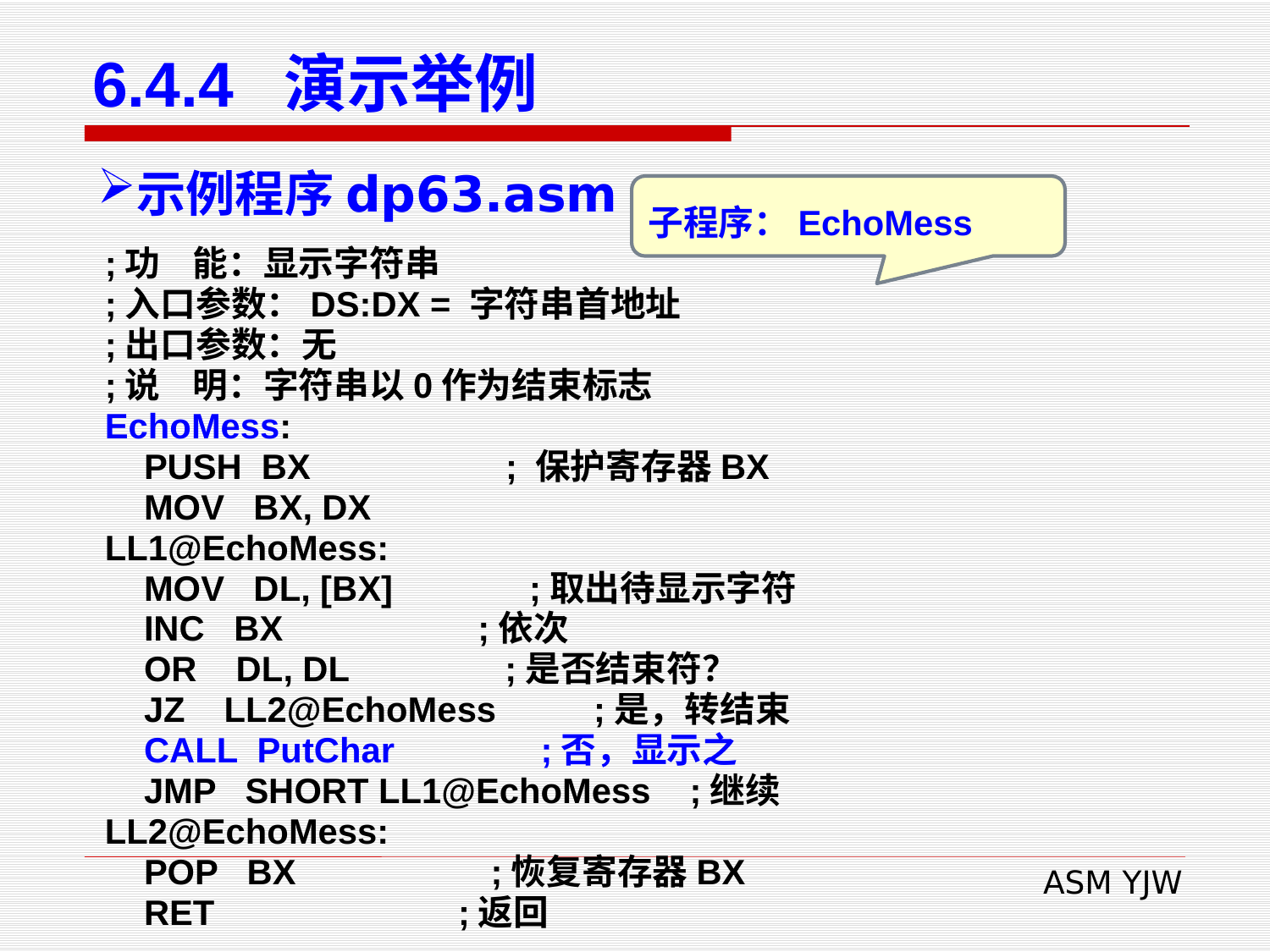

# 6.4.4  演示举例
示例程序dp63.asm

子程序：EchoMess
;功    能：显示字符串
;入口参数：DS:DX = 字符串首地址
;出口参数：无
;说    明：字符串以0作为结束标志
EchoMess:
    PUSH  BX                    ; 保护寄存器BX
    MOV   BX, DX
LL1@EchoMess:
    MOV   DL, [BX]              ;取出待显示字符
    INC   BX                    ;依次
    OR    DL, DL                ;是否结束符？
    JZ    LL2@EchoMess          ;是，转结束
    CALL  PutChar               ;否，显示之
    JMP   SHORT LL1@EchoMess    ;继续
LL2@EchoMess:
    POP   BX                    ;恢复寄存器BX
    RET                         ;返回